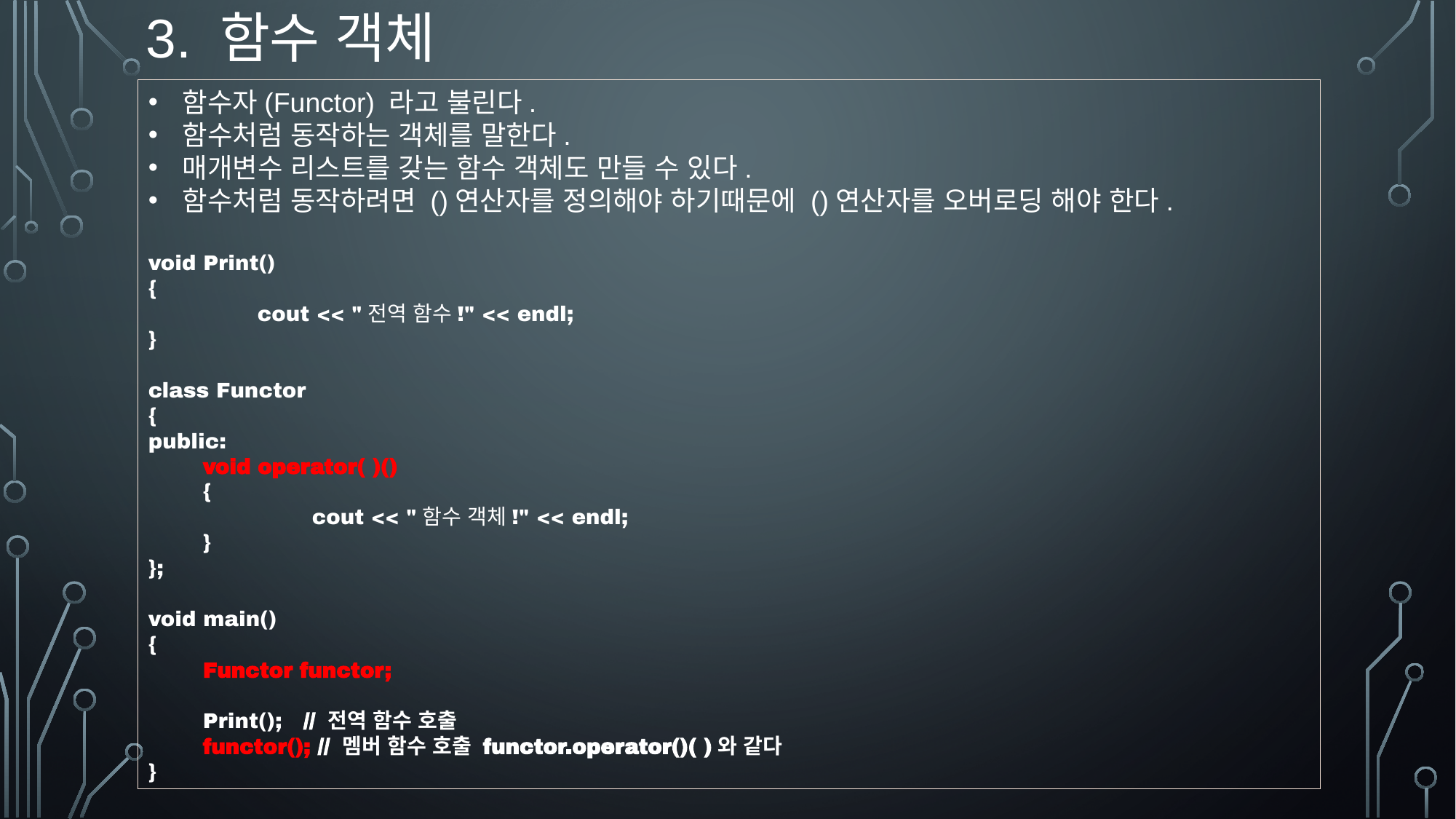

# 3. 함수 객체
함수자(Functor) 라고 불린다.
함수처럼 동작하는 객체를 말한다.
매개변수 리스트를 갖는 함수 객체도 만들 수 있다.
함수처럼 동작하려면 ()연산자를 정의해야 하기때문에 ()연산자를 오버로딩 해야 한다.

void Print()
{
	cout << "전역 함수!" << endl;
}

class Functor
{
public:
void operator( )()
{
	cout << "함수 객체!" << endl;
}
};

void main()
{
Functor functor;

Print();   // 전역 함수 호출
functor(); // 멤버 함수 호출 functor.operator()( )와 같다
}